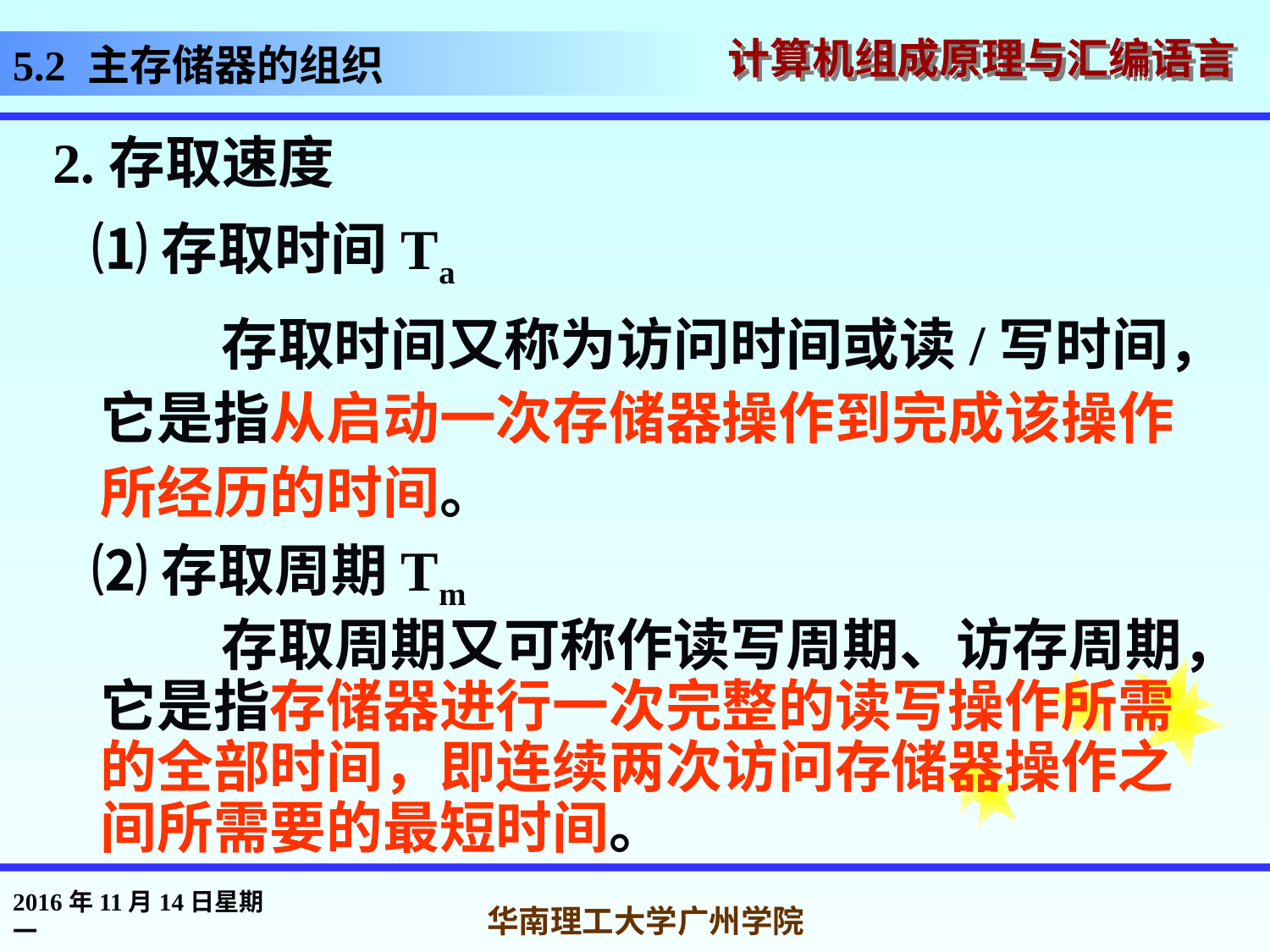

# 5.2 主存储器的组织
2.存取速度
   ⑴存取时间Ta
            存取时间又称为访问时间或读/写时间，它是指从启动一次存储器操作到完成该操作所经历的时间。
   ⑵存取周期Tm
            存取周期又可称作读写周期、访存周期，它是指存储器进行一次完整的读写操作所需的全部时间，即连续两次访问存储器操作之间所需要的最短时间。
2016年11月14日星期一
华南理工大学广州学院